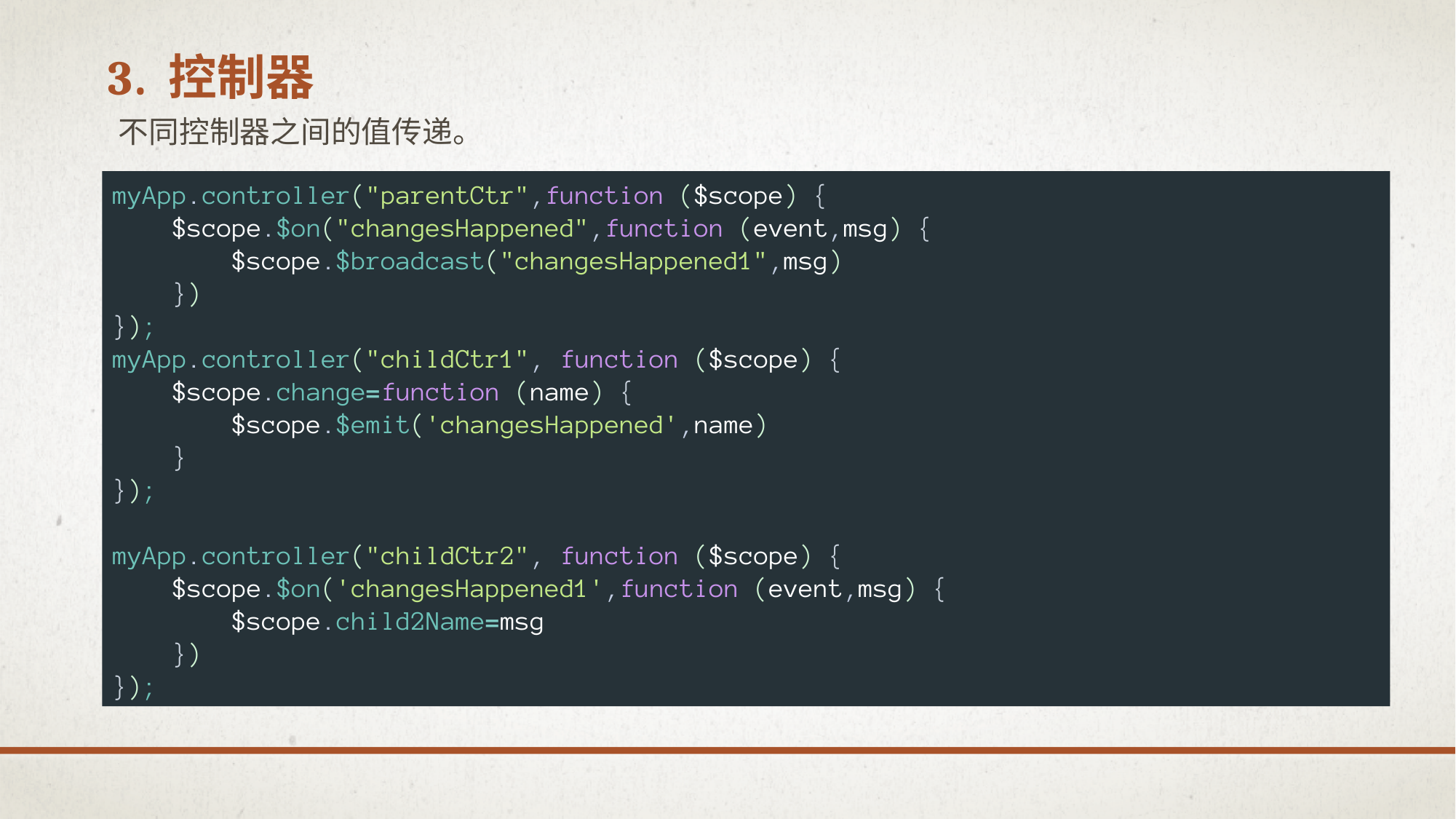

# 3. 控制器
不同控制器之间的值传递。
myApp.controller("parentCtr",function ($scope) {
    $scope.$on("changesHappened",function (event,msg) {
        $scope.$broadcast("changesHappened1",msg)
    })
});
myApp.controller("childCtr1", function ($scope) {
    $scope.change=function (name) {
        $scope.$emit('changesHappened',name)
    }
});
myApp.controller("childCtr2", function ($scope) {
    $scope.$on('changesHappened1',function (event,msg) {
        $scope.child2Name=msg
    })
});